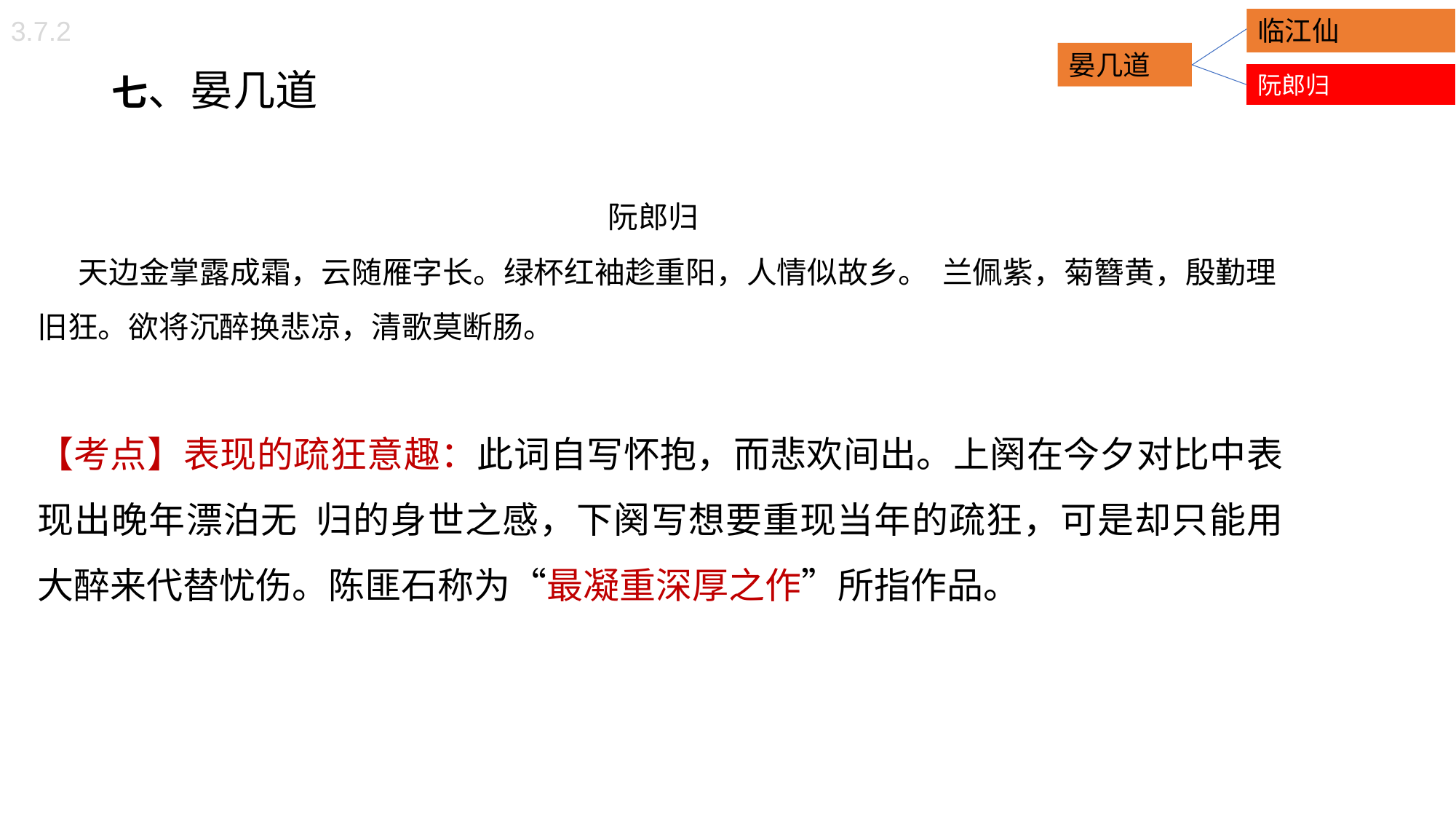

3.7.2
临江仙
        七、晏几道

阮郎归
     天边金掌露成霜，云随雁字长。绿杯红袖趁重阳，人情似故乡。  兰佩紫，菊簪黄，殷勤理旧狂。欲将沉醉换悲凉，清歌莫断肠。

【考点】表现的疏狂意趣：此词自写怀抱，而悲欢间出。上阕在今夕对比中表现出晚年漂泊无  归的身世之感，下阕写想要重现当年的疏狂，可是却只能用大醉来代替忧伤。陈匪石称为“最凝重深厚之作”所指作品。
晏几道
阮郎归